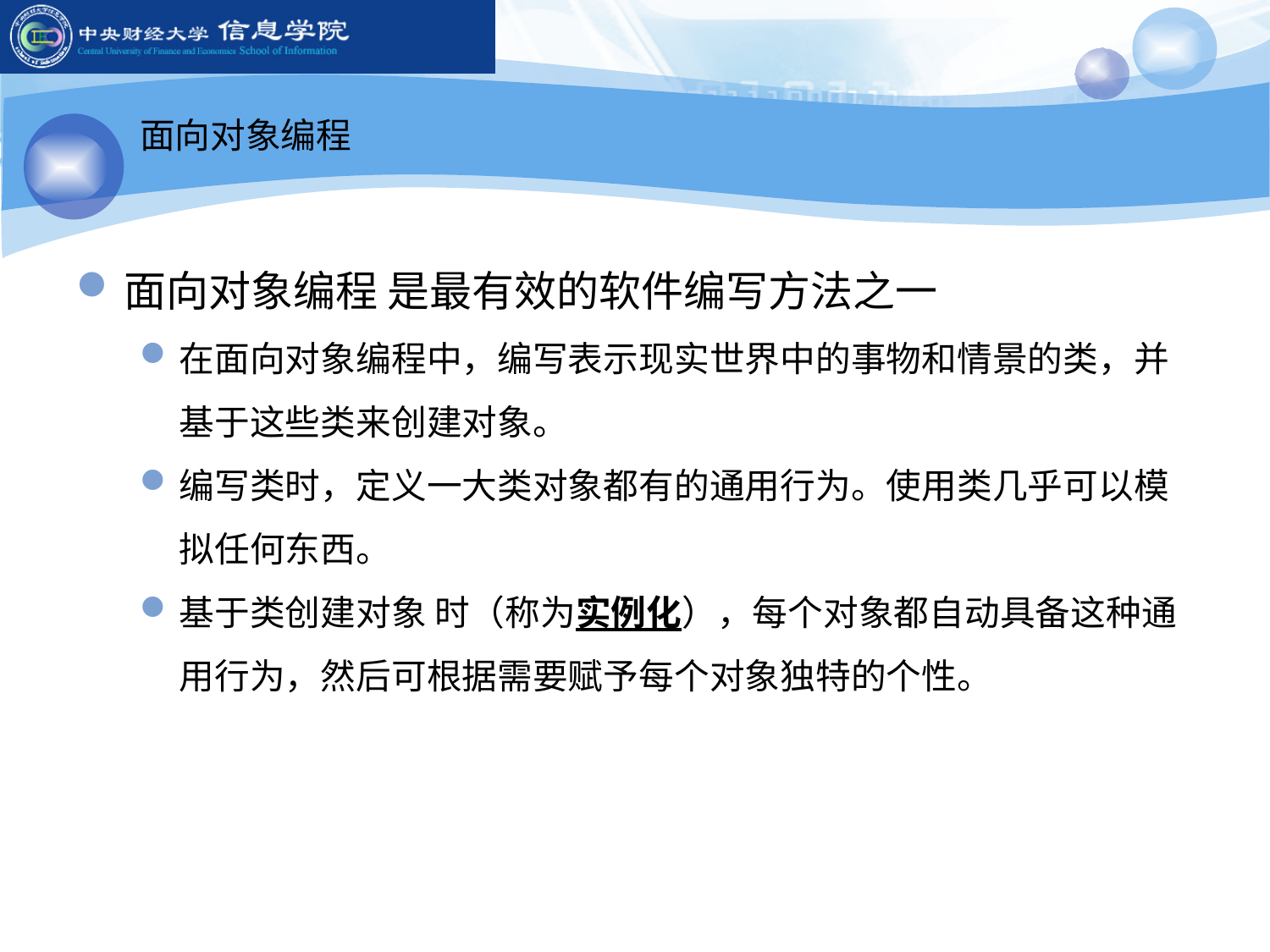

面向对象编程
面向对象编程 是最有效的软件编写方法之一
在面向对象编程中，编写表示现实世界中的事物和情景的类，并基于这些类来创建对象。
编写类时，定义一大类对象都有的通用行为。使用类几乎可以模拟任何东西。
基于类创建对象 时（称为实例化），每个对象都自动具备这种通用行为，然后可根据需要赋予每个对象独特的个性。